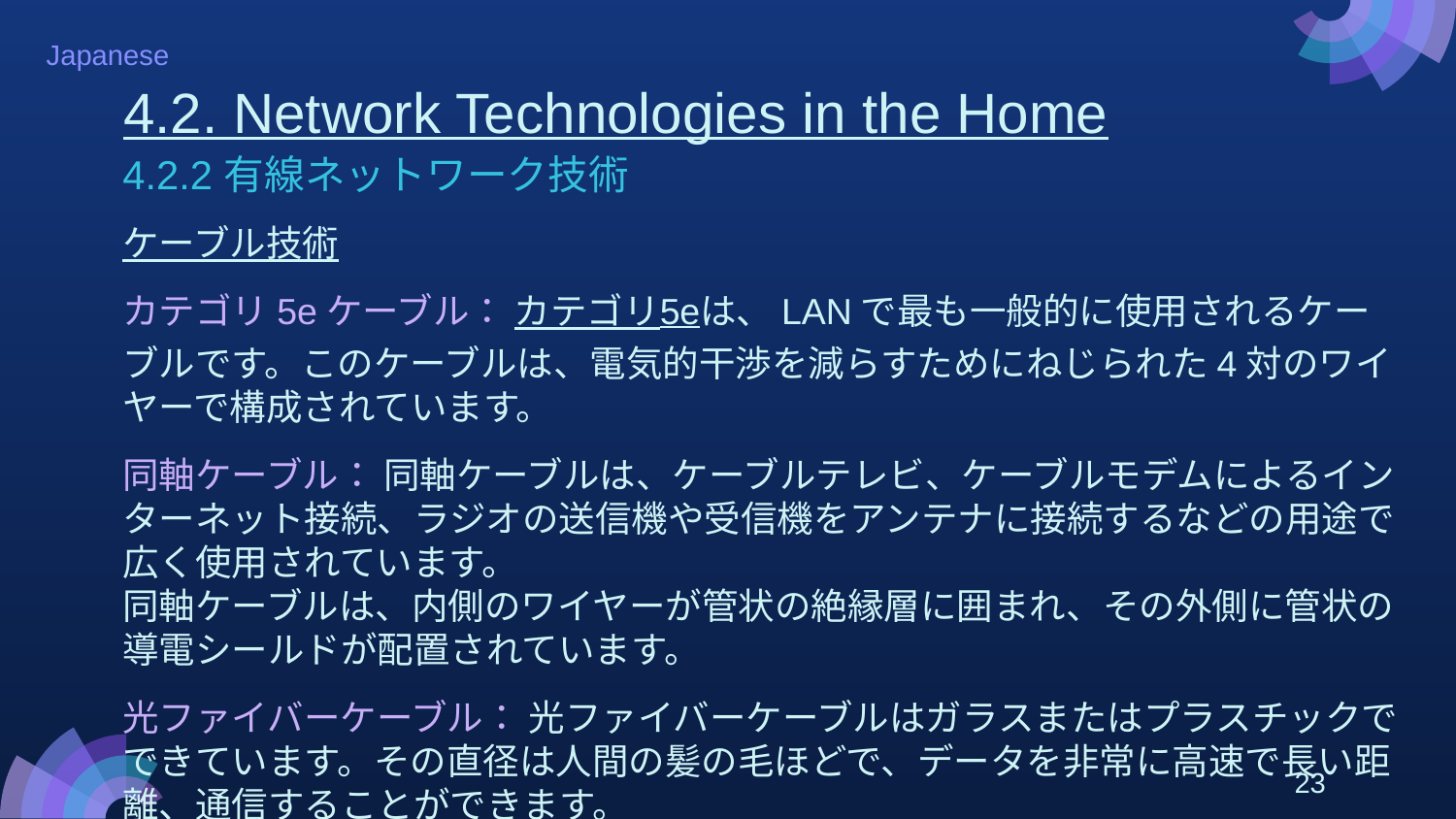

# 4.2. Network Technologies in the Home
4.2.2 有線ネットワーク技術
ケーブル技術
カテゴリ5eケーブル： カテゴリ5eは、LANで最も一般的に使用されるケーブルです。このケーブルは、電気的干渉を減らすためにねじられた4対のワイヤーで構成されています。
同軸ケーブル： 同軸ケーブルは、ケーブルテレビ、ケーブルモデムによるインターネット接続、ラジオの送信機や受信機をアンテナに接続するなどの用途で広く使用されています。
同軸ケーブルは、内側のワイヤーが管状の絶縁層に囲まれ、その外側に管状の導電シールドが配置されています。
光ファイバーケーブル： 光ファイバーケーブルはガラスまたはプラスチックでできています。その直径は人間の髪の毛ほどで、データを非常に高速で長い距離、通信することができます。
23